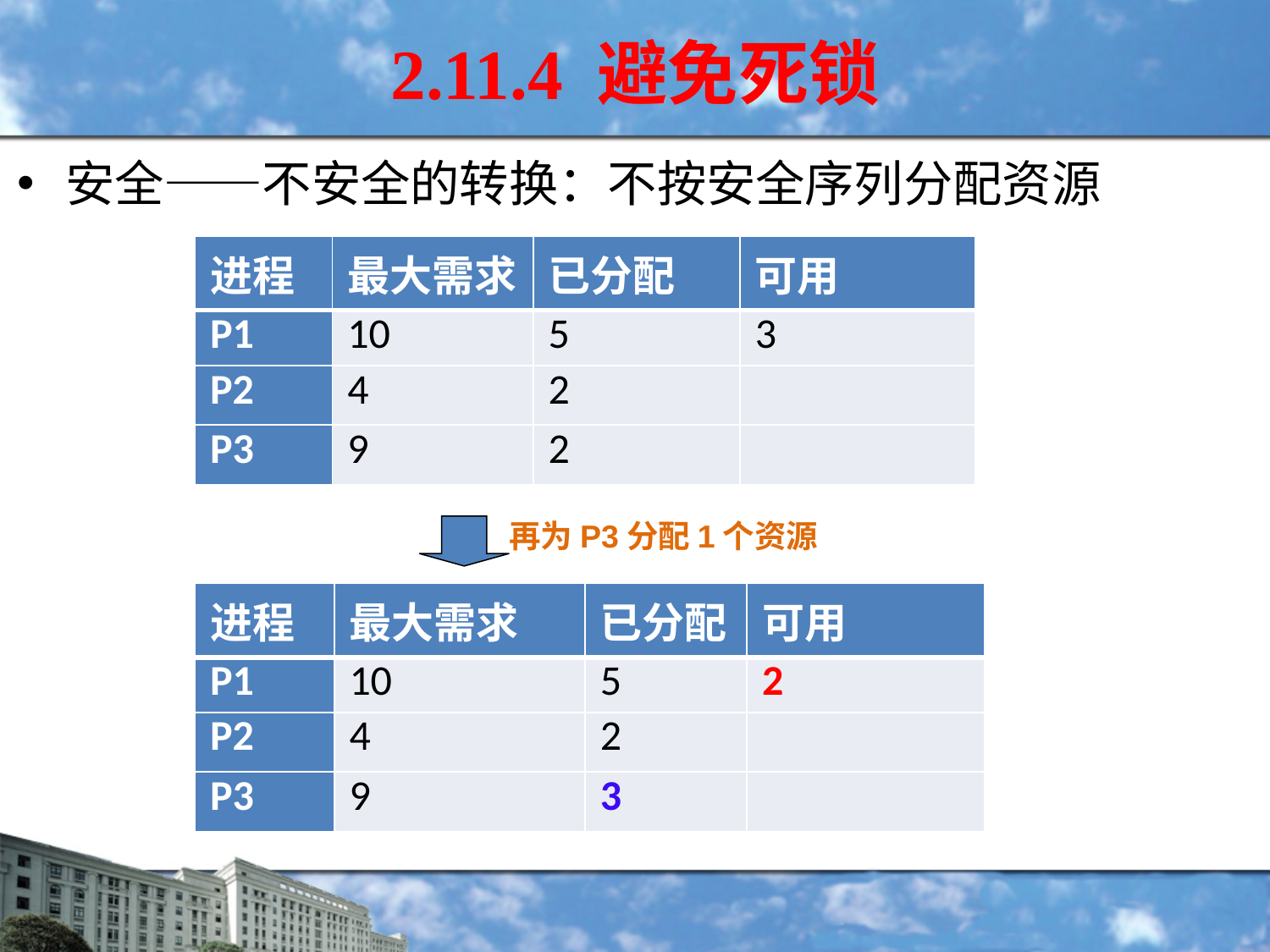

2.11.4 避免死锁
安全——不安全的转换：不按安全序列分配资源

| 进程 | 最大需求 | 已分配 | 可用 |
| --- | --- | --- | --- |
| P1 | 10 | 5 | 3 |
| P2 | 4 | 2 |  |
| P3 | 9 | 2 |  |
再为P3分配1个资源

| 进程 | 最大需求 | 已分配 | 可用 |
| --- | --- | --- | --- |
| P1 | 10 | 5 | 2 |
| P2 | 4 | 2 |  |
| P3 | 9 | 3 |  |